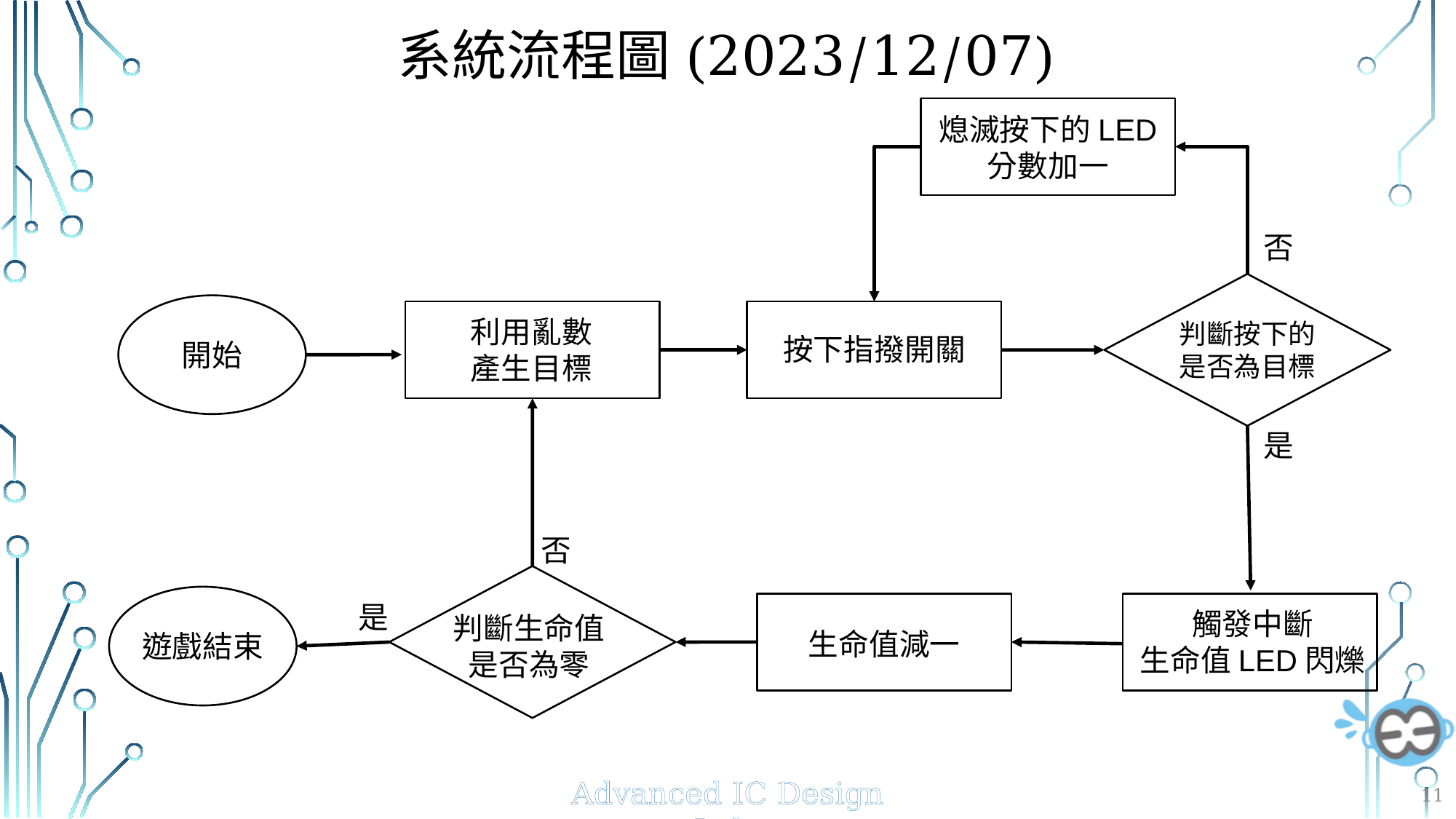

# 系統流程圖(2023/12/07)

熄滅按下的LED
分數加一
否

利用亂數
產生目標
判斷按下的
是否為目標
按下指撥開關
開始
是
否

是

觸發中斷
生命值LED閃爍
判斷生命值
是否為零
生命值減一
遊戲結束
11